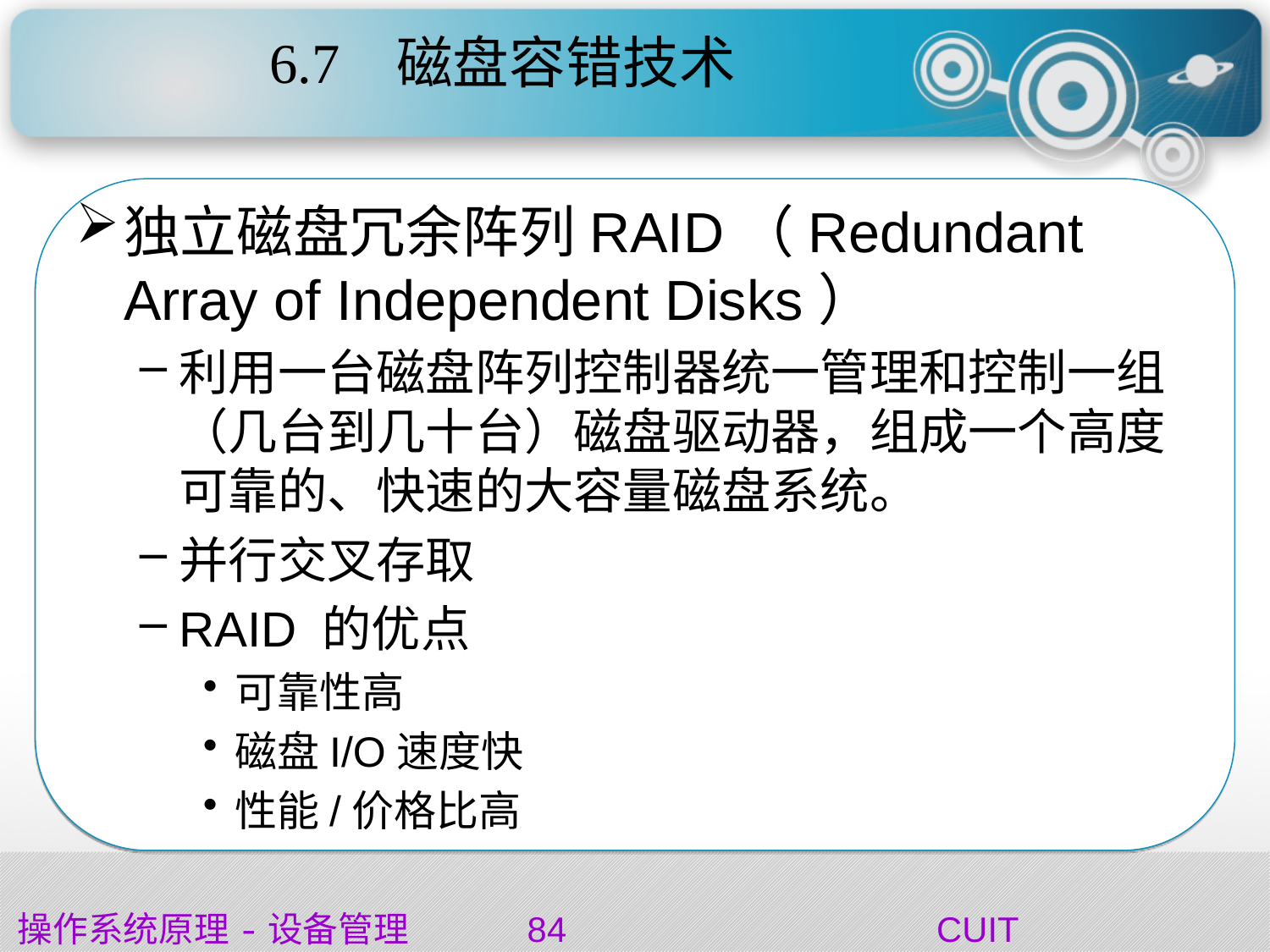

# 6.7   磁盘容错技术
独立磁盘冗余阵列RAID（Redundant Array of Independent Disks）
利用一台磁盘阵列控制器统一管理和控制一组（几台到几十台）磁盘驱动器，组成一个高度可靠的、快速的大容量磁盘系统。
并行交叉存取
RAID 的优点
可靠性高
磁盘I/O速度快
性能/价格比高